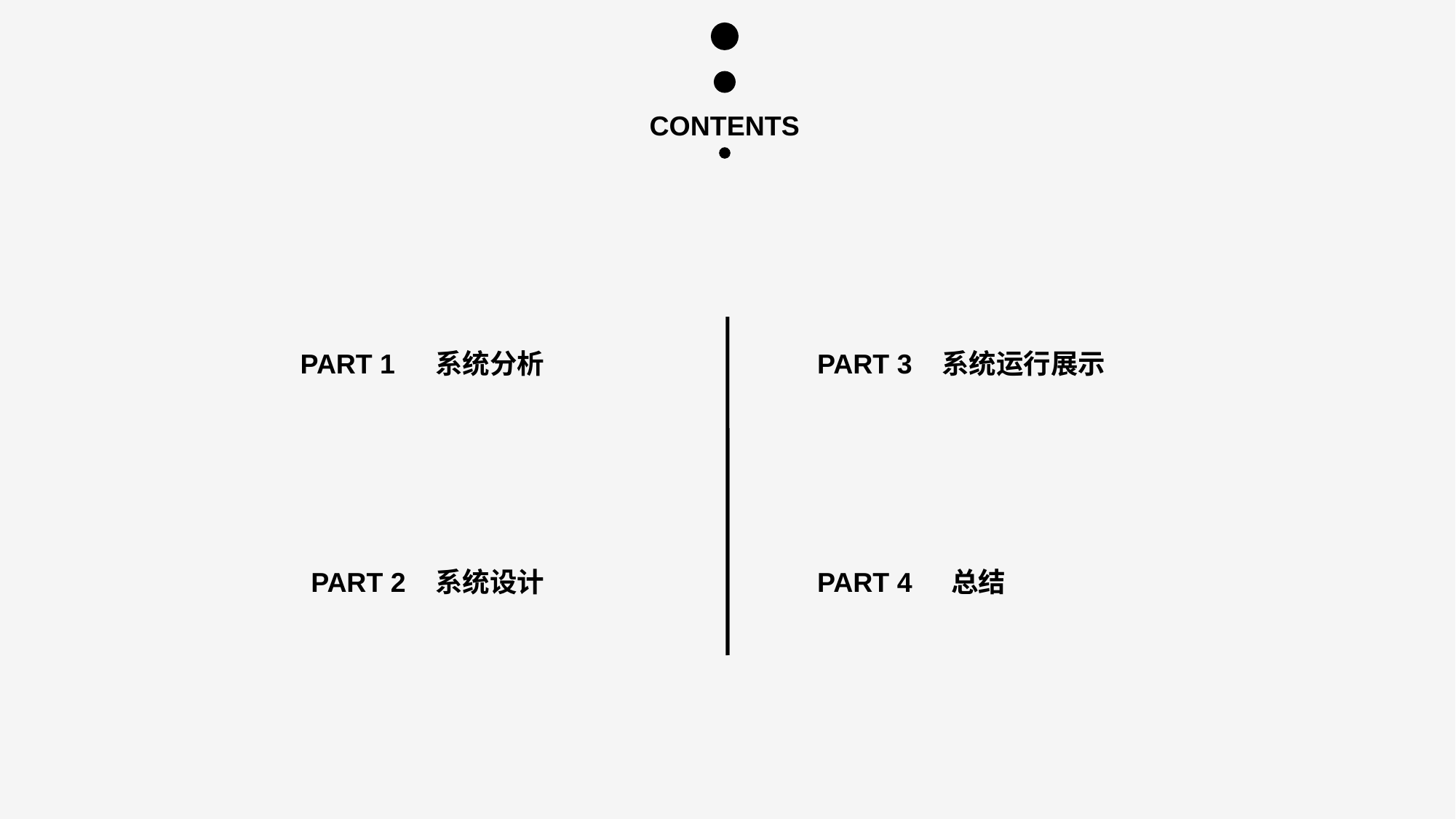

CONTENTS

PART 1
PART 3
系统运行展示
PART 2
PART 4
 总结
系统分析
系统设计